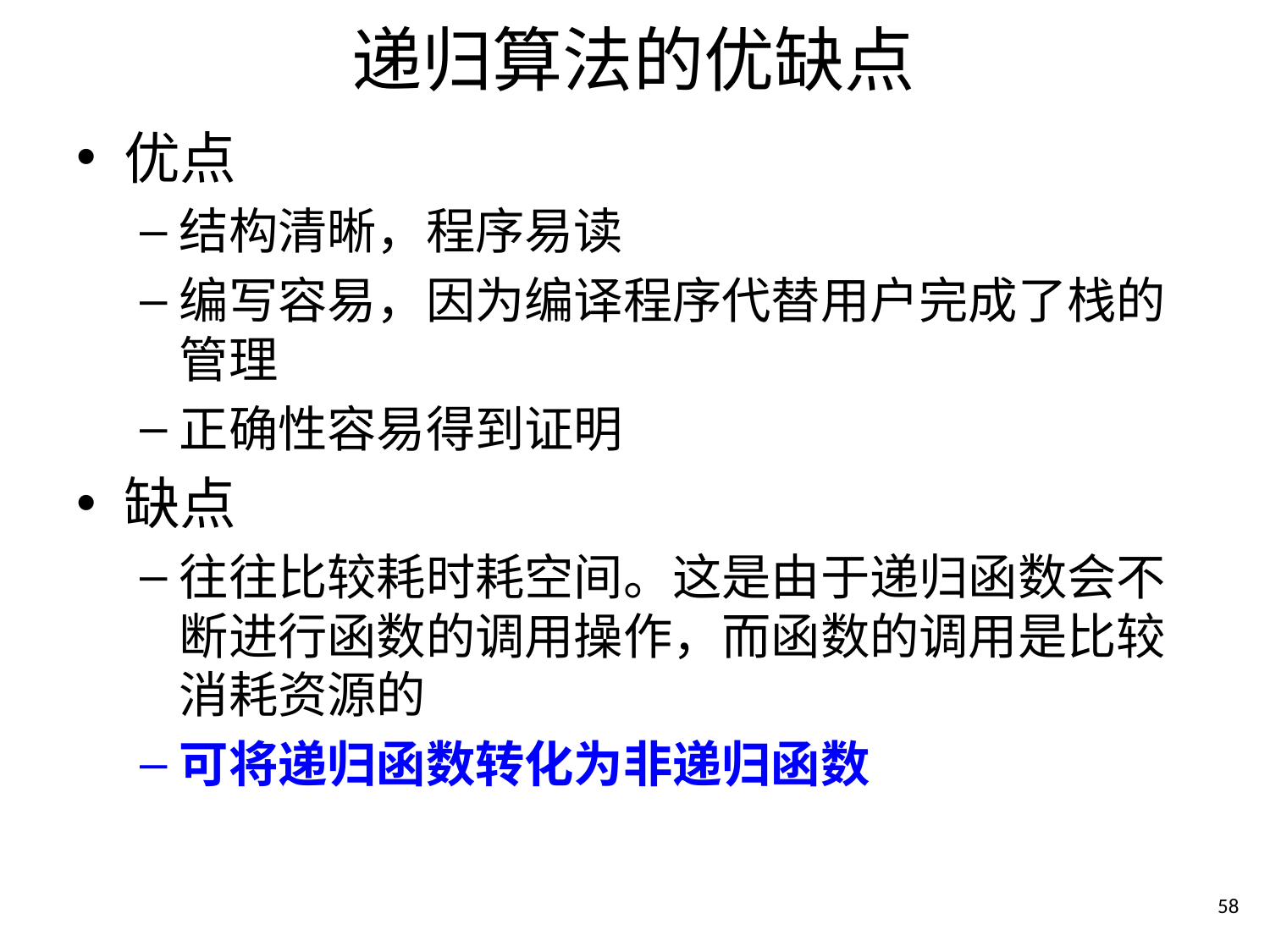

# 递归算法的优缺点
优点
结构清晰，程序易读
编写容易，因为编译程序代替用户完成了栈的管理
正确性容易得到证明
缺点
往往比较耗时耗空间。这是由于递归函数会不断进行函数的调用操作，而函数的调用是比较消耗资源的
可将递归函数转化为非递归函数
58